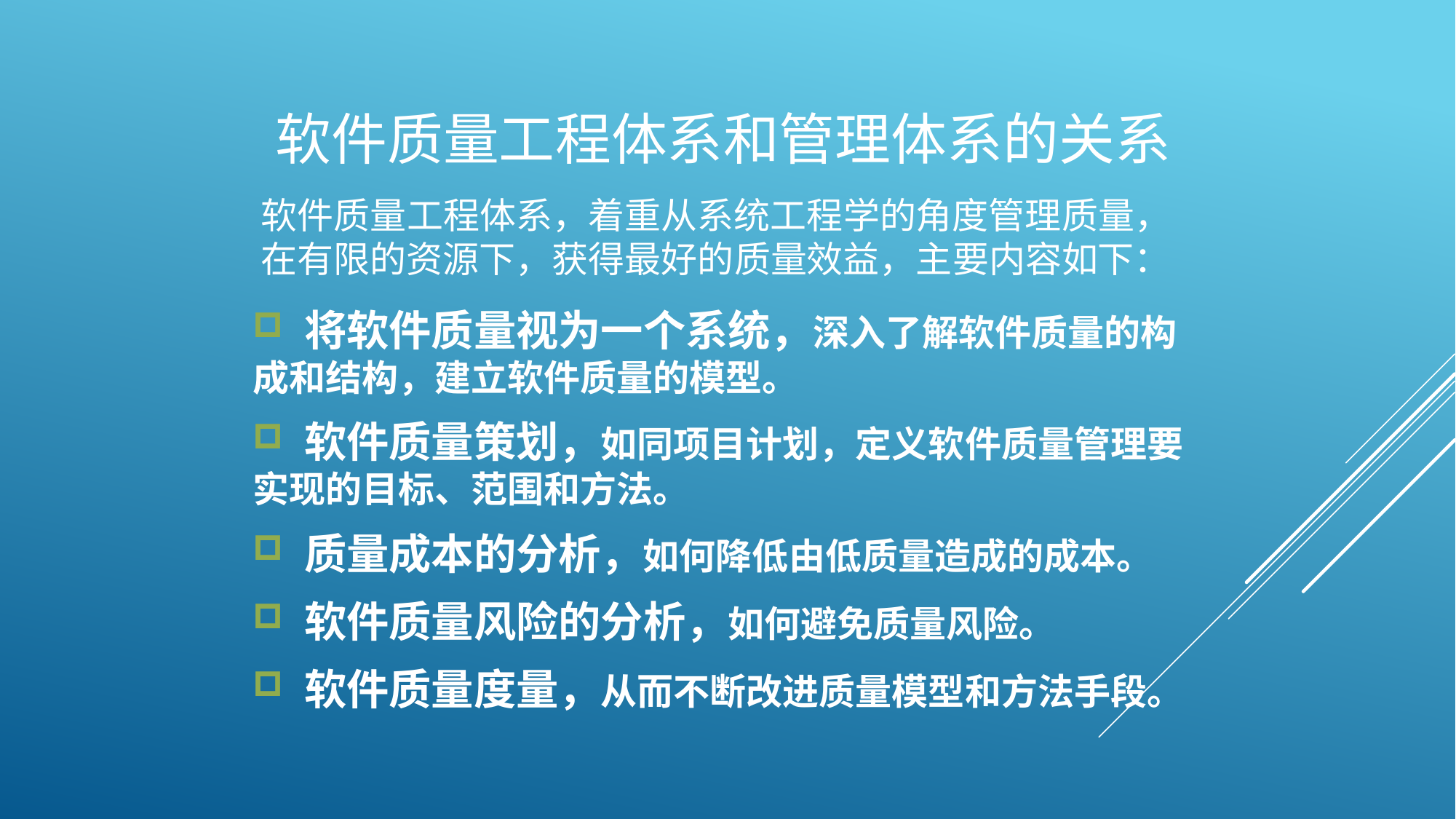

软件质量工程体系和管理体系的关系
软件质量工程体系，着重从系统工程学的角度管理质量，在有限的资源下，获得最好的质量效益，主要内容如下：
 将软件质量视为一个系统，深入了解软件质量的构成和结构，建立软件质量的模型。
 软件质量策划，如同项目计划，定义软件质量管理要实现的目标、范围和方法。
 质量成本的分析，如何降低由低质量造成的成本。
 软件质量风险的分析，如何避免质量风险。
 软件质量度量，从而不断改进质量模型和方法手段。